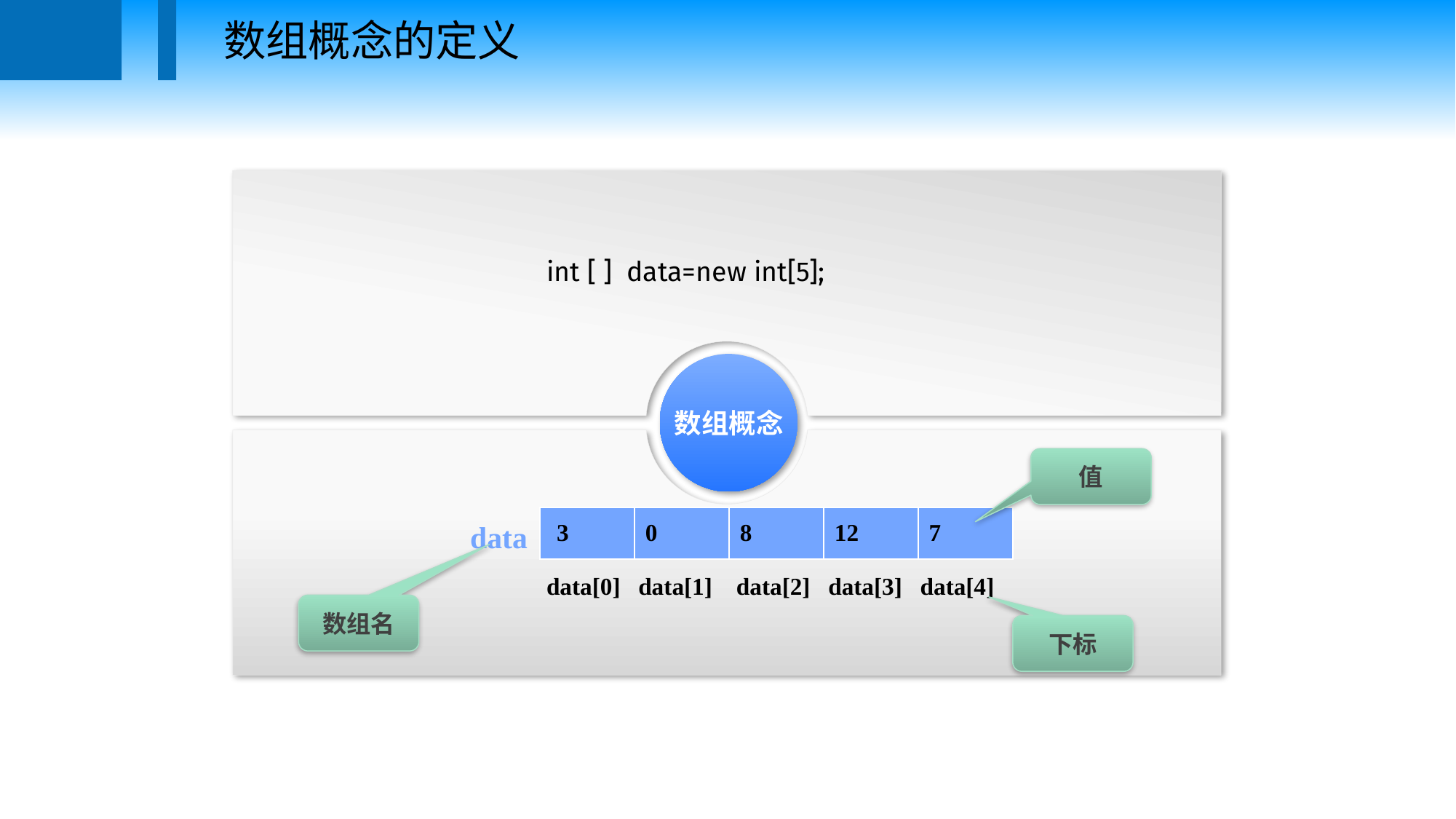

数组概念的定义

数组概念

int [ ]  data=new int[5];
值
| 3 | 0 | 8 | 12 | 7 |
| --- | --- | --- | --- | --- |
data
 data[0]   data[1]    data[2]   data[3]   data[4]
数组名
下标